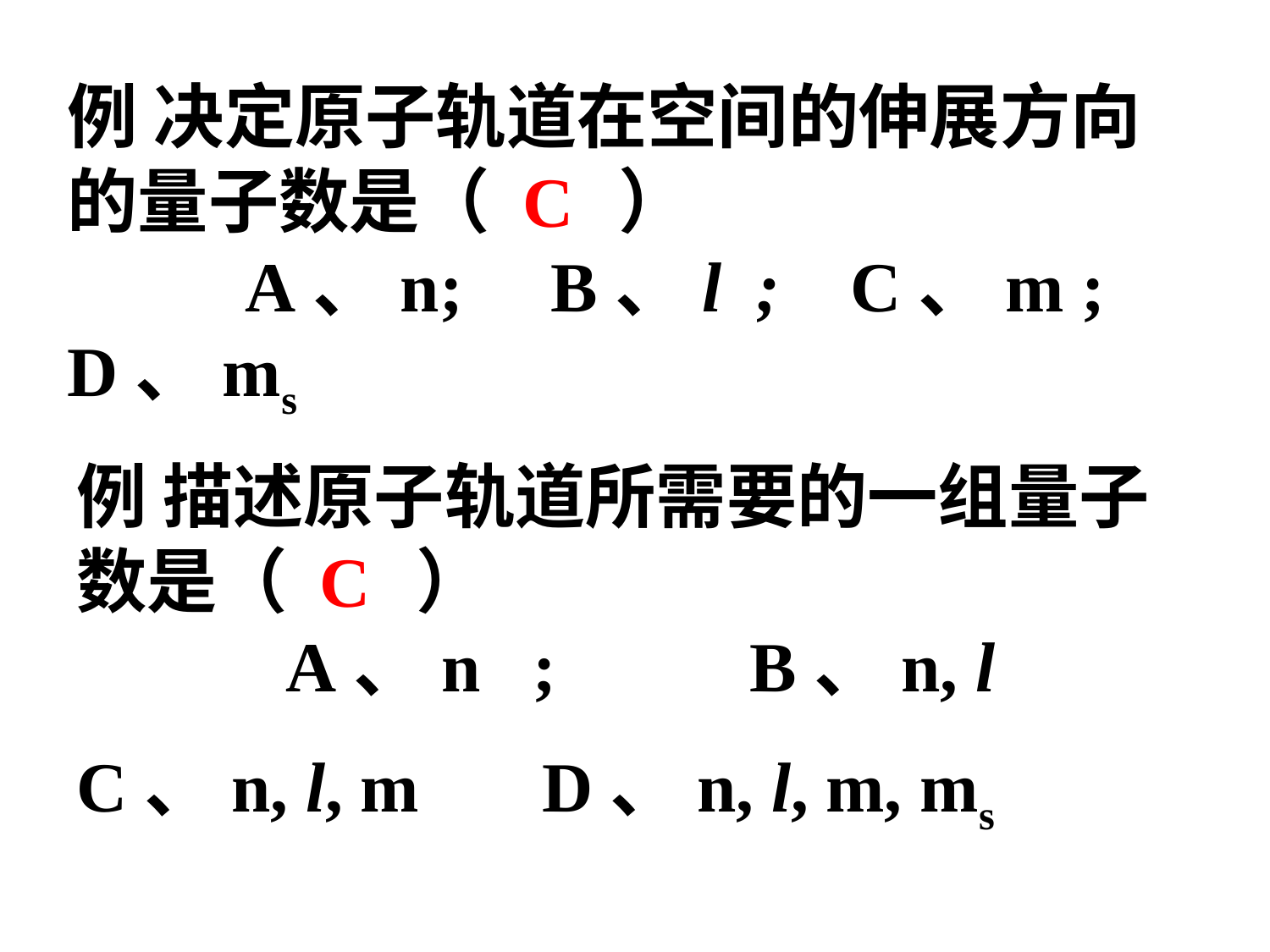

例 决定原子轨道在空间的伸展方向的量子数是（        ）                                         A、n;     B、l  ;    C、m ;   D、ms
C
例 描述原子轨道所需要的一组量子数是（        ）                                                          A、n   ;           B、n, l
C、n, l, m       D、n, l, m, ms
C